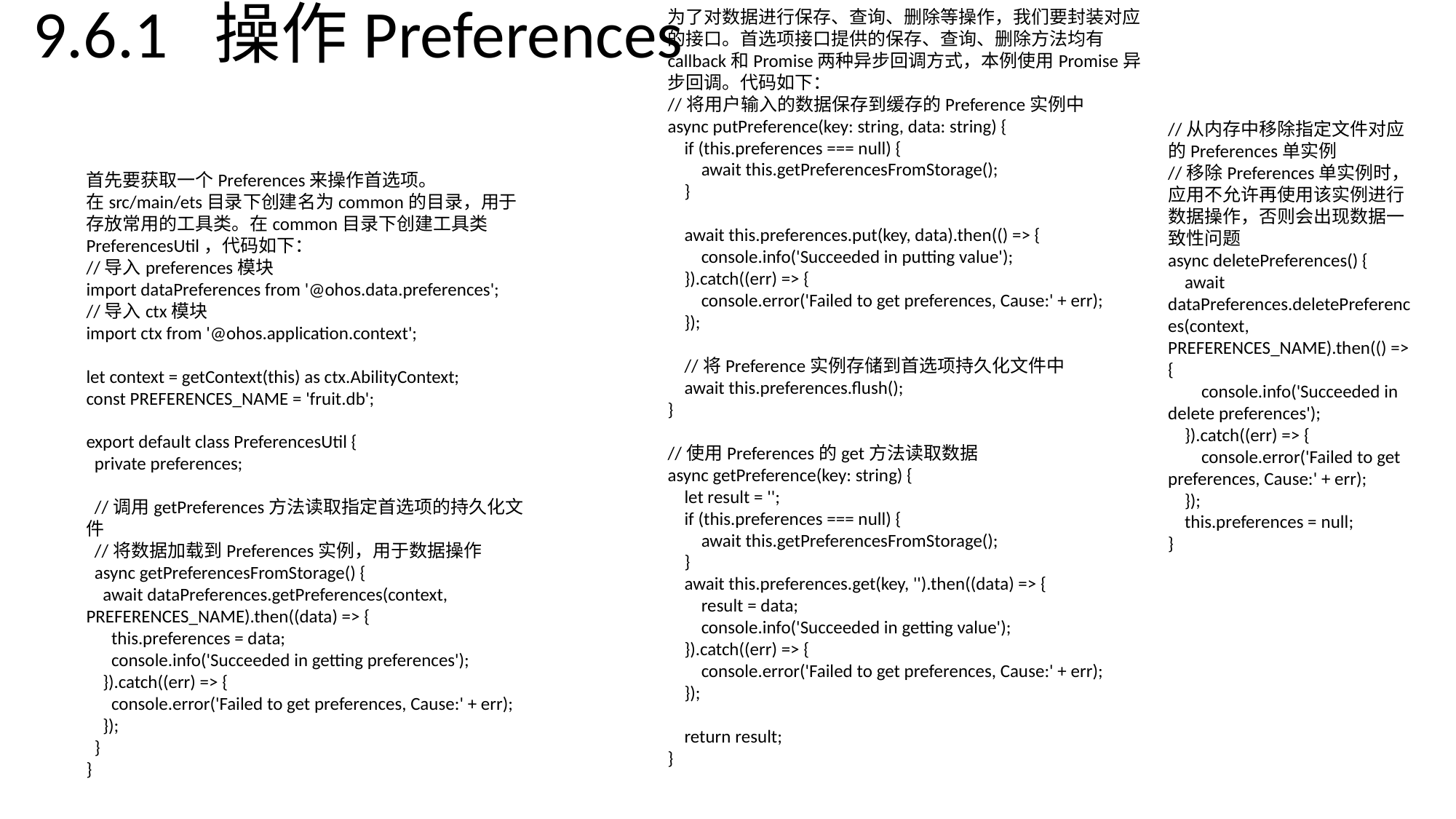

为了对数据进行保存、查询、删除等操作，我们要封装对应的接口。首选项接口提供的保存、查询、删除方法均有callback和Promise两种异步回调方式，本例使用Promise异步回调。代码如下：
//将用户输入的数据保存到缓存的Preference实例中
async putPreference(key: string, data: string) {
    if (this.preferences === null) {
        await this.getPreferencesFromStorage();
    }

    await this.preferences.put(key, data).then(() => {
        console.info('Succeeded in putting value');
    }).catch((err) => {
        console.error('Failed to get preferences, Cause:' + err);
    });

    //将Preference实例存储到首选项持久化文件中
    await this.preferences.flush();
}

//使用Preferences的get方法读取数据
async getPreference(key: string) {
    let result = '';
    if (this.preferences === null) {
        await this.getPreferencesFromStorage();
    }
    await this.preferences.get(key, '').then((data) => {
        result = data;
        console.info('Succeeded in getting value');
    }).catch((err) => {
        console.error('Failed to get preferences, Cause:' + err);
    });

    return result;
}

# 9.6.1  操作Preferences
//从内存中移除指定文件对应的Preferences单实例
//移除Preferences单实例时，应用不允许再使用该实例进行数据操作，否则会出现数据一致性问题
async deletePreferences() {
    await dataPreferences.deletePreferences(context, PREFERENCES_NAME).then(() => {
        console.info('Succeeded in delete preferences');
    }).catch((err) => {
        console.error('Failed to get preferences, Cause:' + err);
    });
    this.preferences = null;
}

首先要获取一个Preferences来操作首选项。
在src/main/ets目录下创建名为common的目录，用于存放常用的工具类。在common目录下创建工具类PreferencesUtil，代码如下：
//导入preferences模块
import dataPreferences from '@ohos.data.preferences';
//导入ctx模块
import ctx from '@ohos.application.context';

let context = getContext(this) as ctx.AbilityContext;
const PREFERENCES_NAME = 'fruit.db';

export default class PreferencesUtil {
  private preferences;

  //调用getPreferences方法读取指定首选项的持久化文件
  //将数据加载到Preferences实例，用于数据操作
  async getPreferencesFromStorage() {
    await dataPreferences.getPreferences(context, PREFERENCES_NAME).then((data) => {
      this.preferences = data;
      console.info('Succeeded in getting preferences');
    }).catch((err) => {
      console.error('Failed to get preferences, Cause:' + err);
    });
  }
}